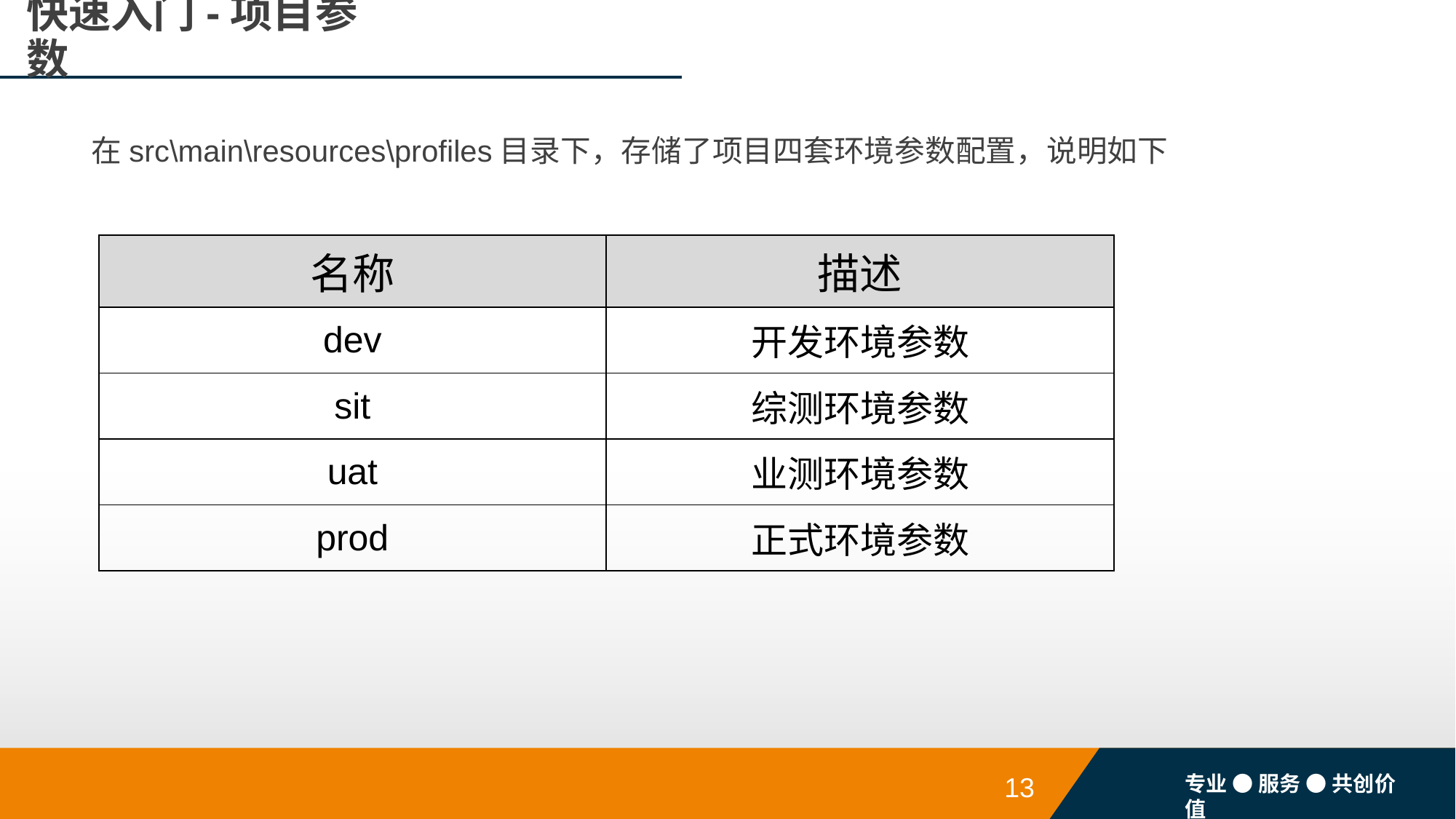

# 快速入门-项目参数
在src\main\resources\profiles目录下，存储了项目四套环境参数配置，说明如下
| 名称 | 描述 |
| --- | --- |
| dev | 开发环境参数 |
| sit | 综测环境参数 |
| uat | 业测环境参数 |
| prod | 正式环境参数 |